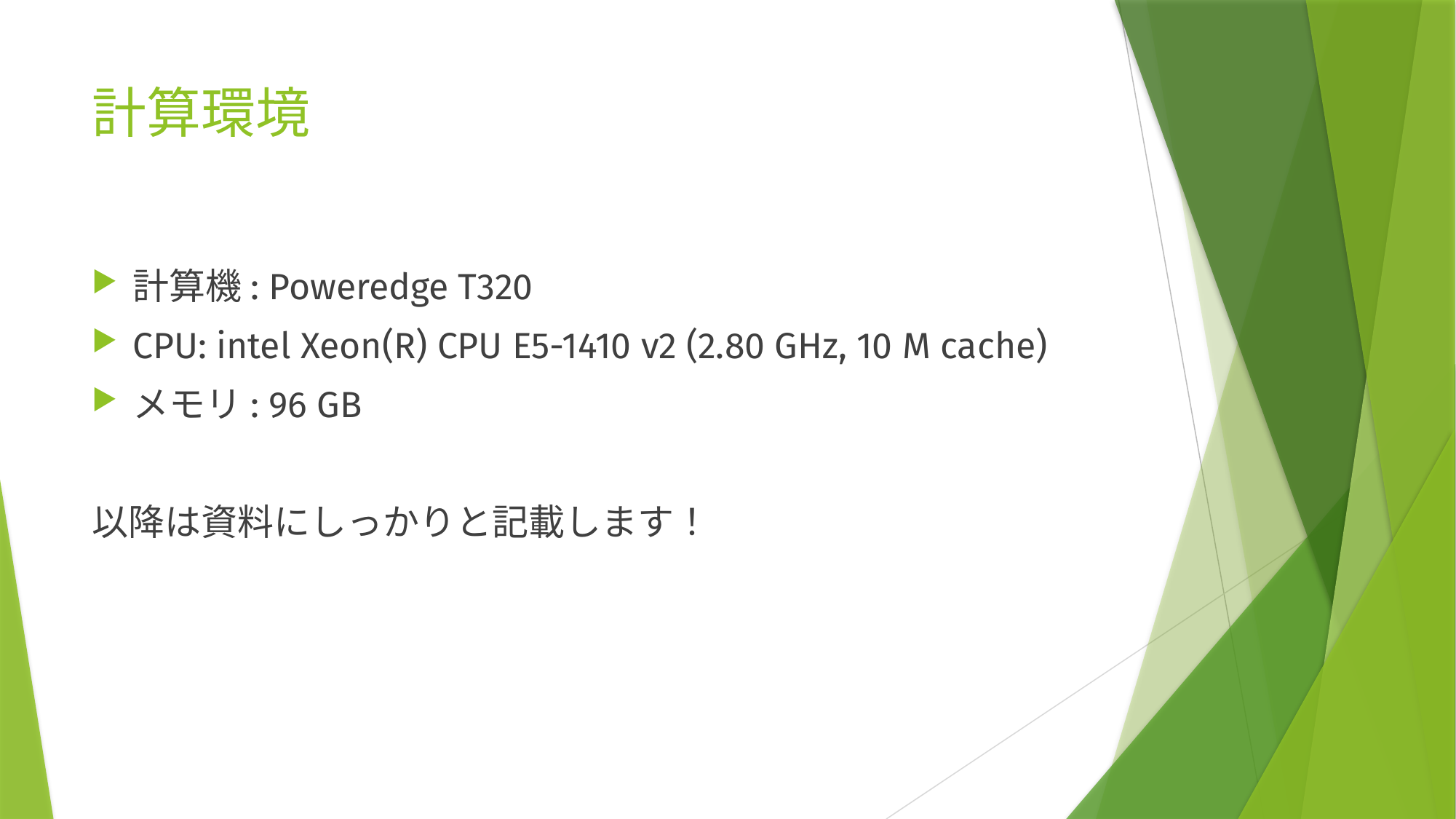

# 計算環境
計算機: Poweredge T320
CPU: intel Xeon(R) CPU E5-1410 v2 (2.80 GHz, 10 M cache)
メモリ: 96 GB

以降は資料にしっかりと記載します！